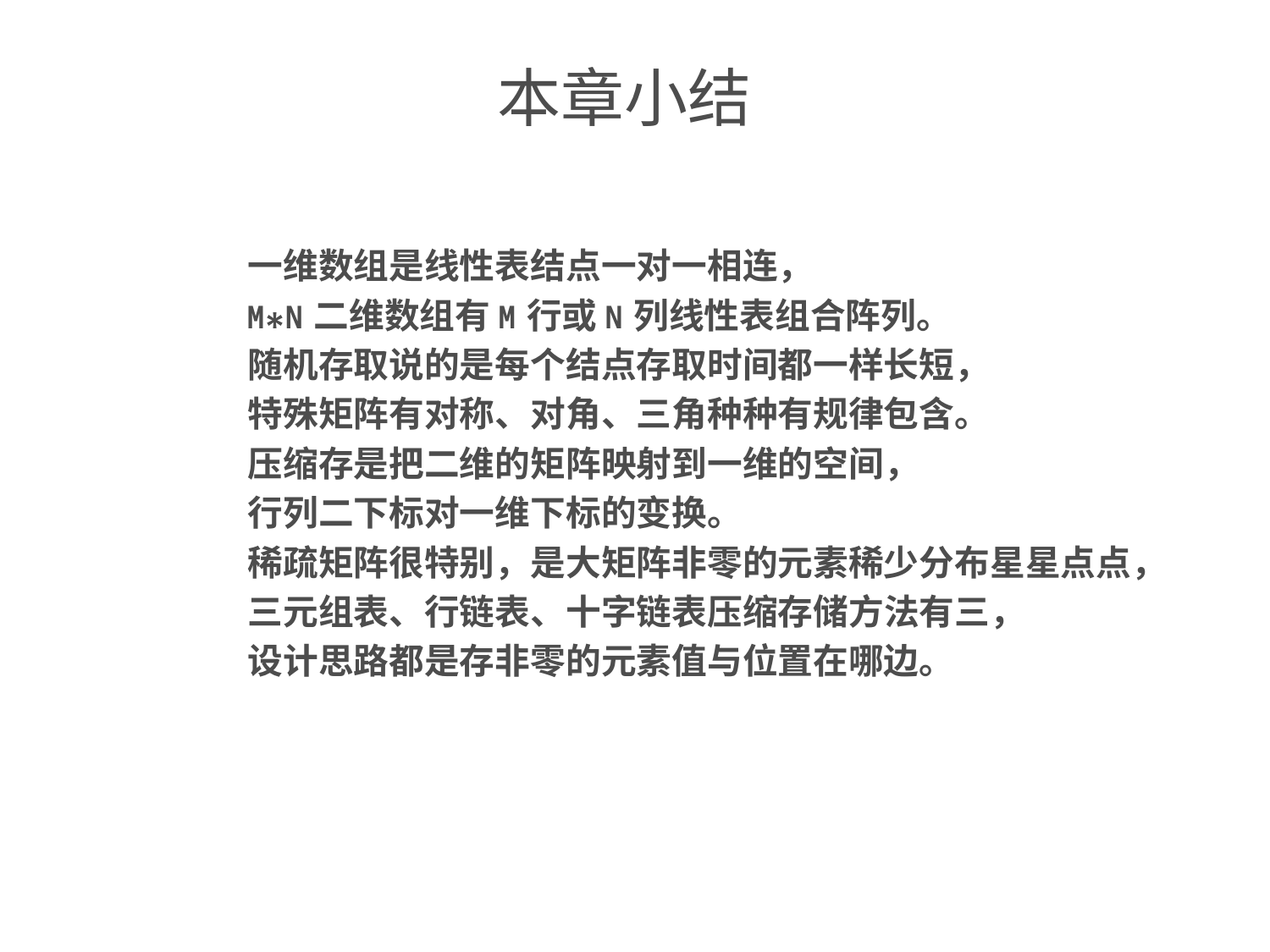

# 本章小结
一维数组是线性表结点一对一相连，
M*N二维数组有M行或N列线性表组合阵列。
随机存取说的是每个结点存取时间都一样长短，
特殊矩阵有对称、对角、三角种种有规律包含。
压缩存是把二维的矩阵映射到一维的空间，
行列二下标对一维下标的变换。
稀疏矩阵很特别，是大矩阵非零的元素稀少分布星星点点，
三元组表、行链表、十字链表压缩存储方法有三，
设计思路都是存非零的元素值与位置在哪边。
116